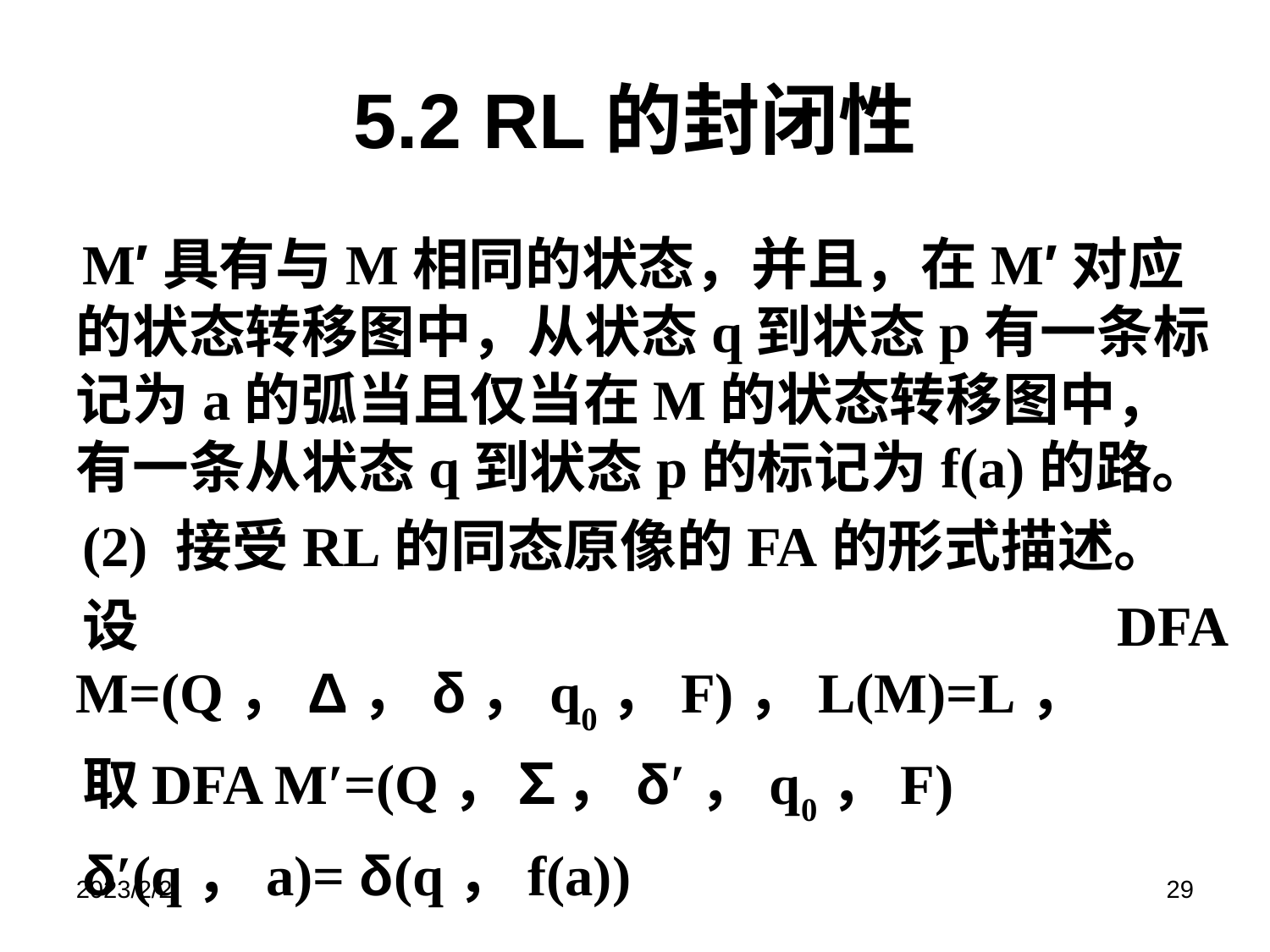

# 5.2 RL的封闭性
M′具有与M相同的状态，并且，在M′对应的状态转移图中，从状态q到状态p有一条标记为a的弧当且仅当在M的状态转移图中，有一条从状态q到状态p的标记为f(a)的路。
(2) 接受RL的同态原像的FA的形式描述。
设DFA M=(Q，Δ，δ，q0，F)，L(M)=L，
取DFA M′=(Q，∑，δ′，q0，F)
δ′(q，a)= δ(q，f(a))
2023/2/2
29